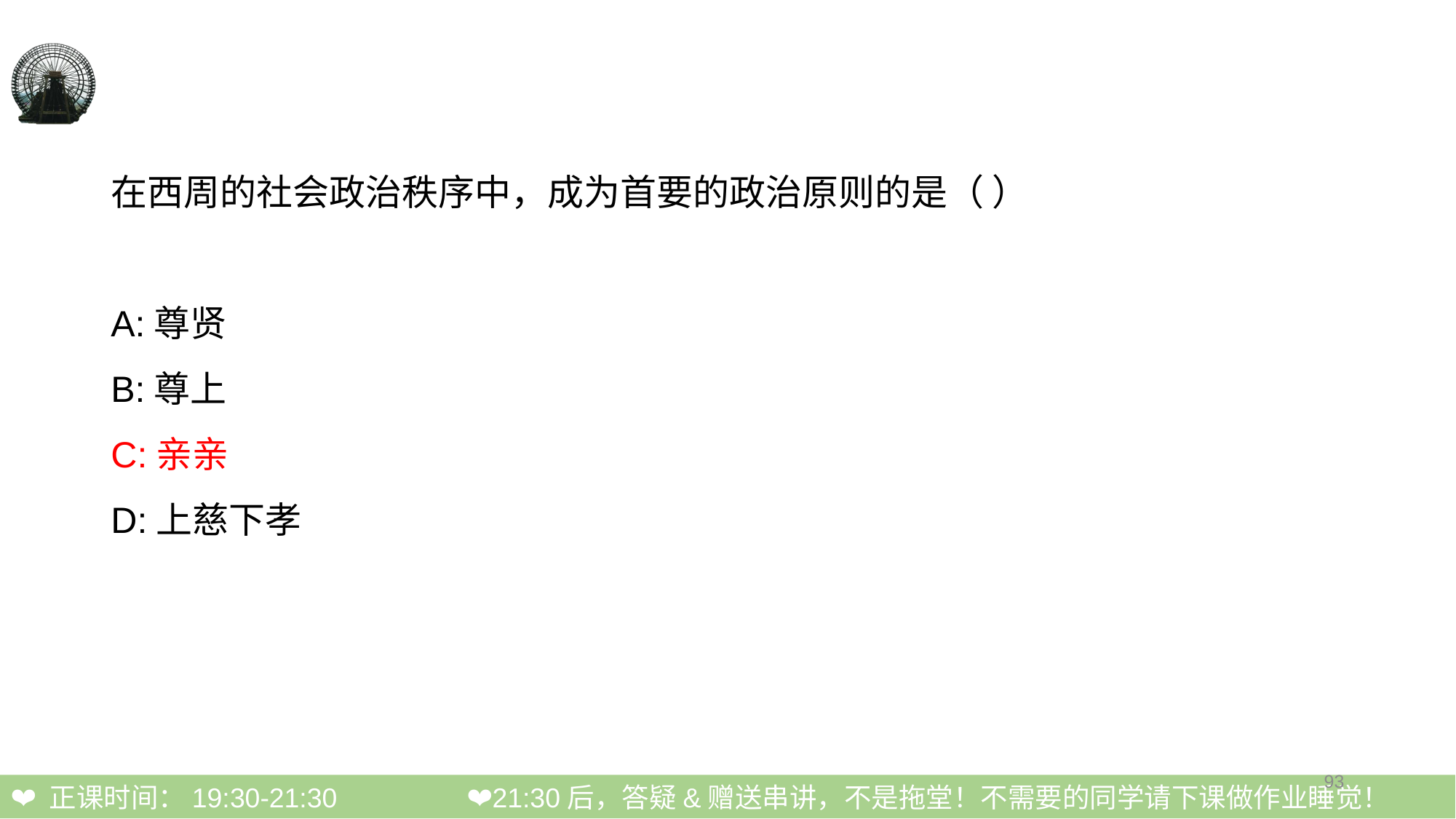

#
在西周的社会政治秩序中，成为首要的政治原则的是（ ）

A:尊贤
B:尊上
C:亲亲
D:上慈下孝

93